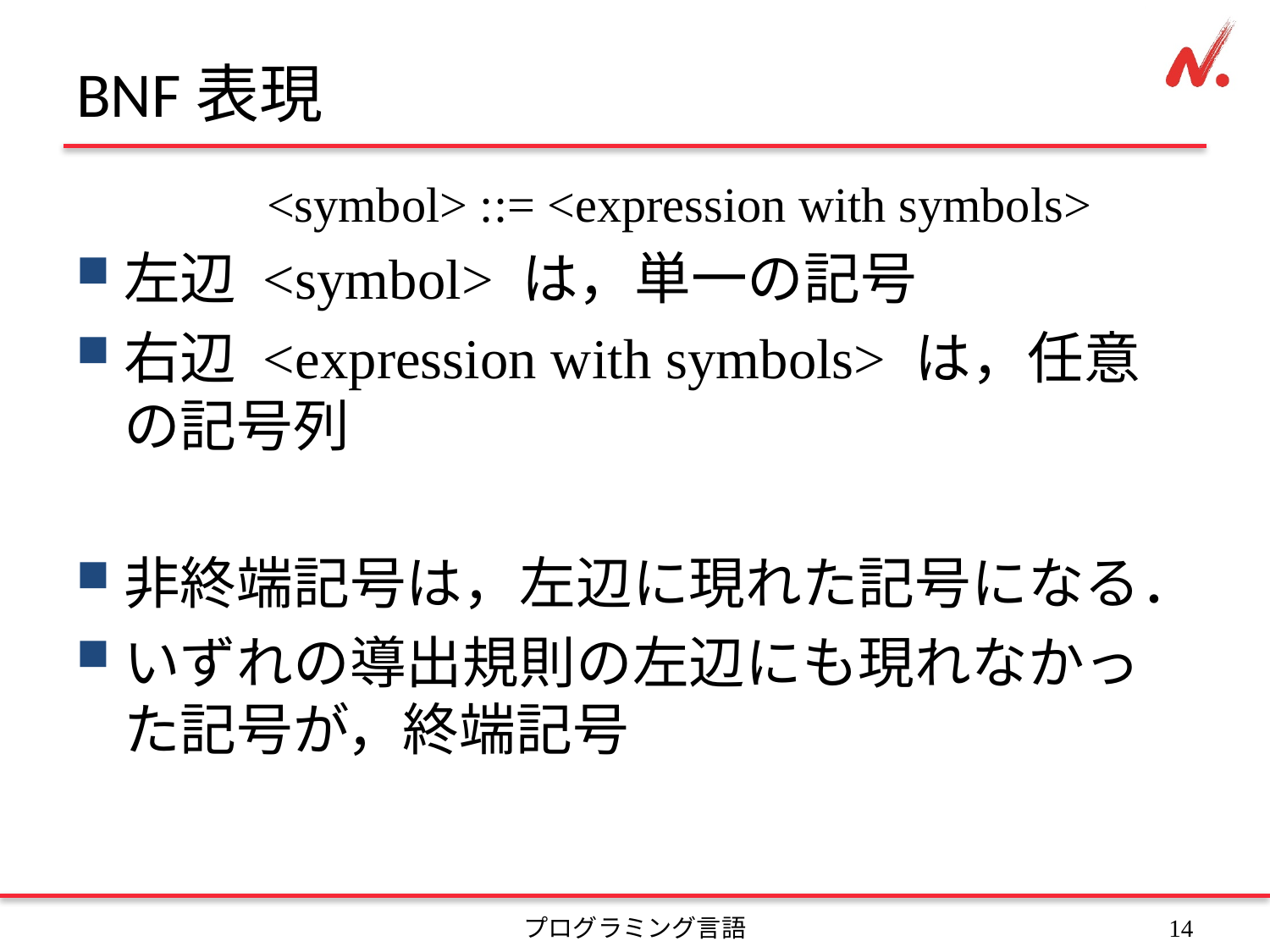

# BNF表現
	<symbol> ::= <expression with symbols>
左辺 <symbol> は，単一の記号
右辺 <expression with symbols> は，任意の記号列

非終端記号は，左辺に現れた記号になる．
いずれの導出規則の左辺にも現れなかった記号が，終端記号

プログラミング言語
14